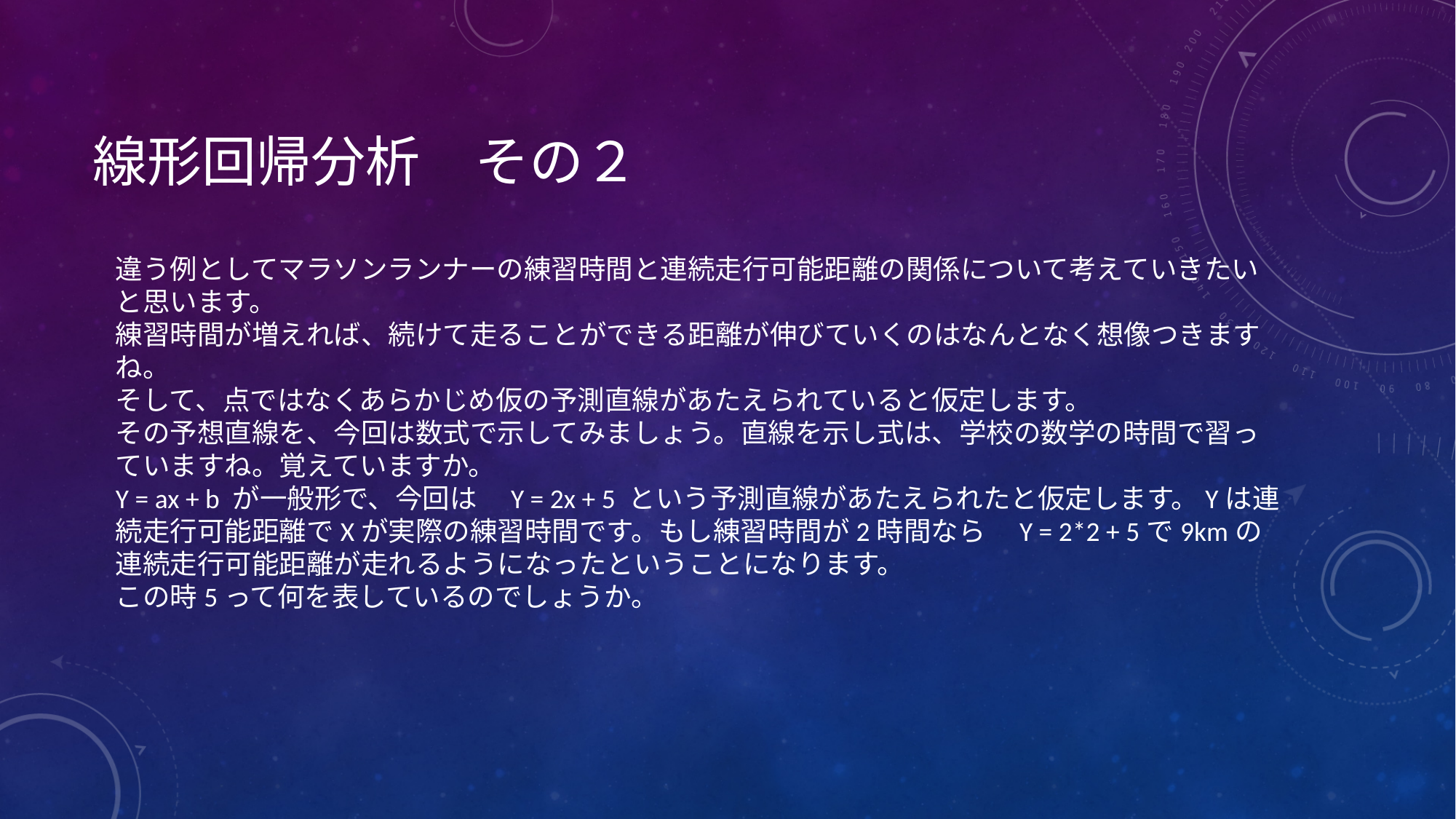

# 線形回帰分析　その２
違う例としてマラソンランナーの練習時間と連続走行可能距離の関係について考えていきたいと思います。
練習時間が増えれば、続けて走ることができる距離が伸びていくのはなんとなく想像つきますね。
そして、点ではなくあらかじめ仮の予測直線があたえられていると仮定します。
その予想直線を、今回は数式で示してみましょう。直線を示し式は、学校の数学の時間で習っていますね。覚えていますか。
Y = ax + b が一般形で、今回は　Y = 2x + 5 という予測直線があたえられたと仮定します。Yは連続走行可能距離でXが実際の練習時間です。もし練習時間が2時間なら　Y = 2*2 + 5で9kmの連続走行可能距離が走れるようになったということになります。
この時5って何を表しているのでしょうか。